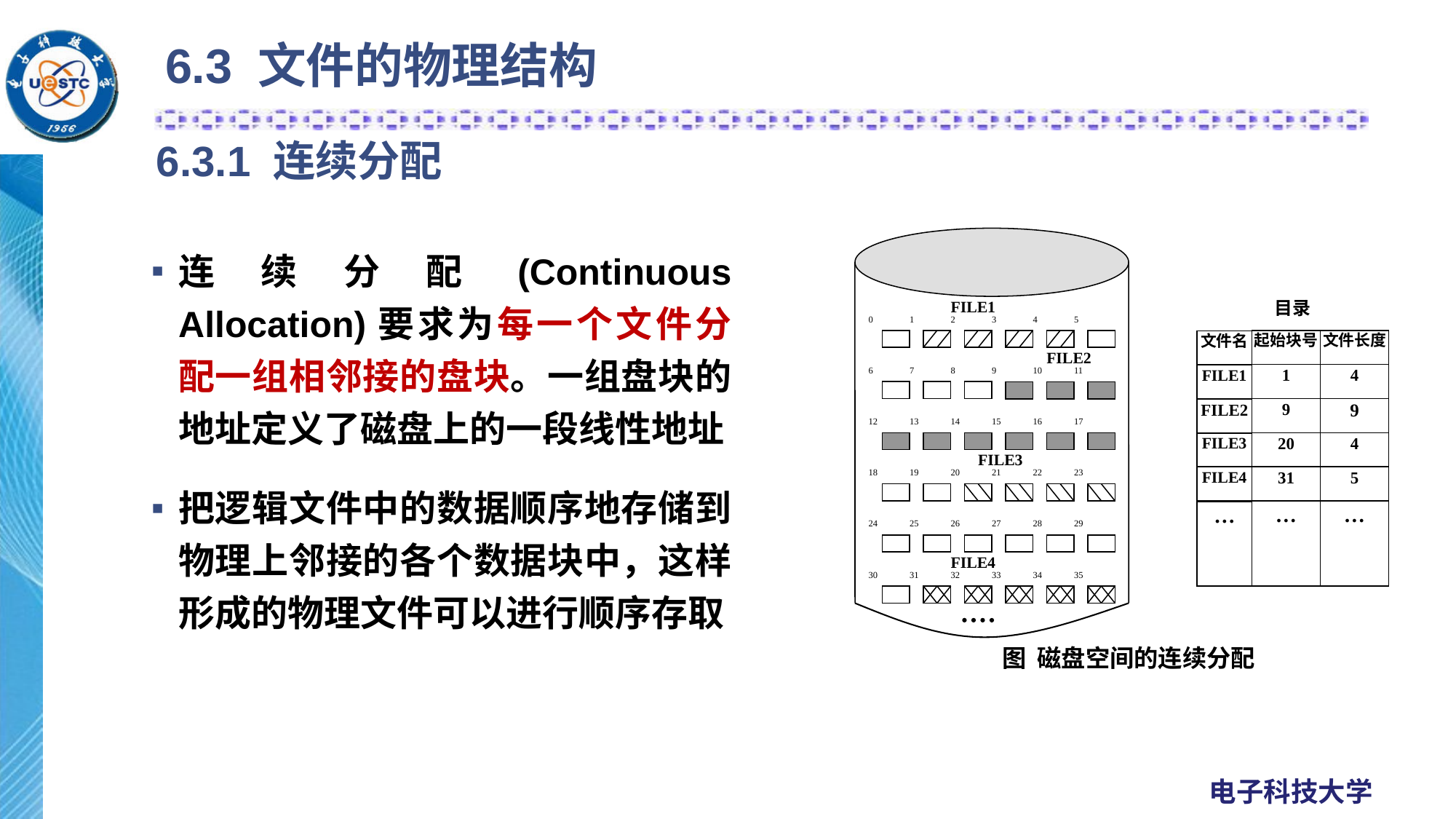

6.3 文件的物理结构
6.3.1 连续分配

FILE1
0
1
2
3
4
5

FILE2
6

12
13
14
15
16
17

FILE3
18
19
20
21
22
23

24
25
26
27
28
29

FILE4
30
31
32
33
34
35

10
11
7
8
9
目录
起始块号
文件长度
文件名
1
4
FILE1
9
9
FILE2
20
4
FILE3
31
5
FILE4
…
…
…
图  磁盘空间的连续分配
连续分配(Continuous Allocation)要求为每一个文件分配一组相邻接的盘块。一组盘块的地址定义了磁盘上的一段线性地址
把逻辑文件中的数据顺序地存储到物理上邻接的各个数据块中，这样形成的物理文件可以进行顺序存取